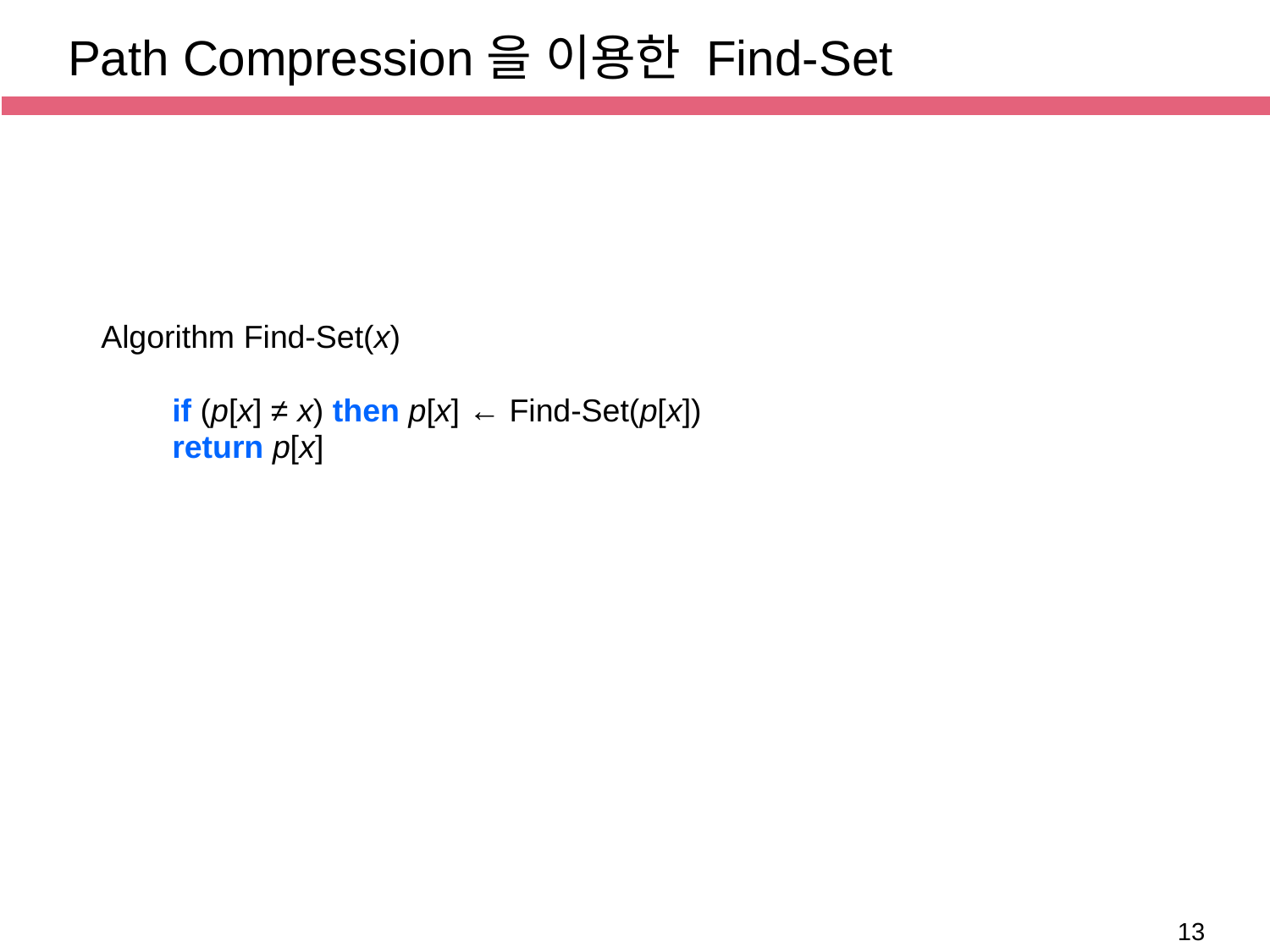

# Path Compression을 이용한 Find-Set
Algorithm Find-Set(x)

        if (p[x] ≠ x) then p[x] ← Find-Set(p[x])
        return p[x]